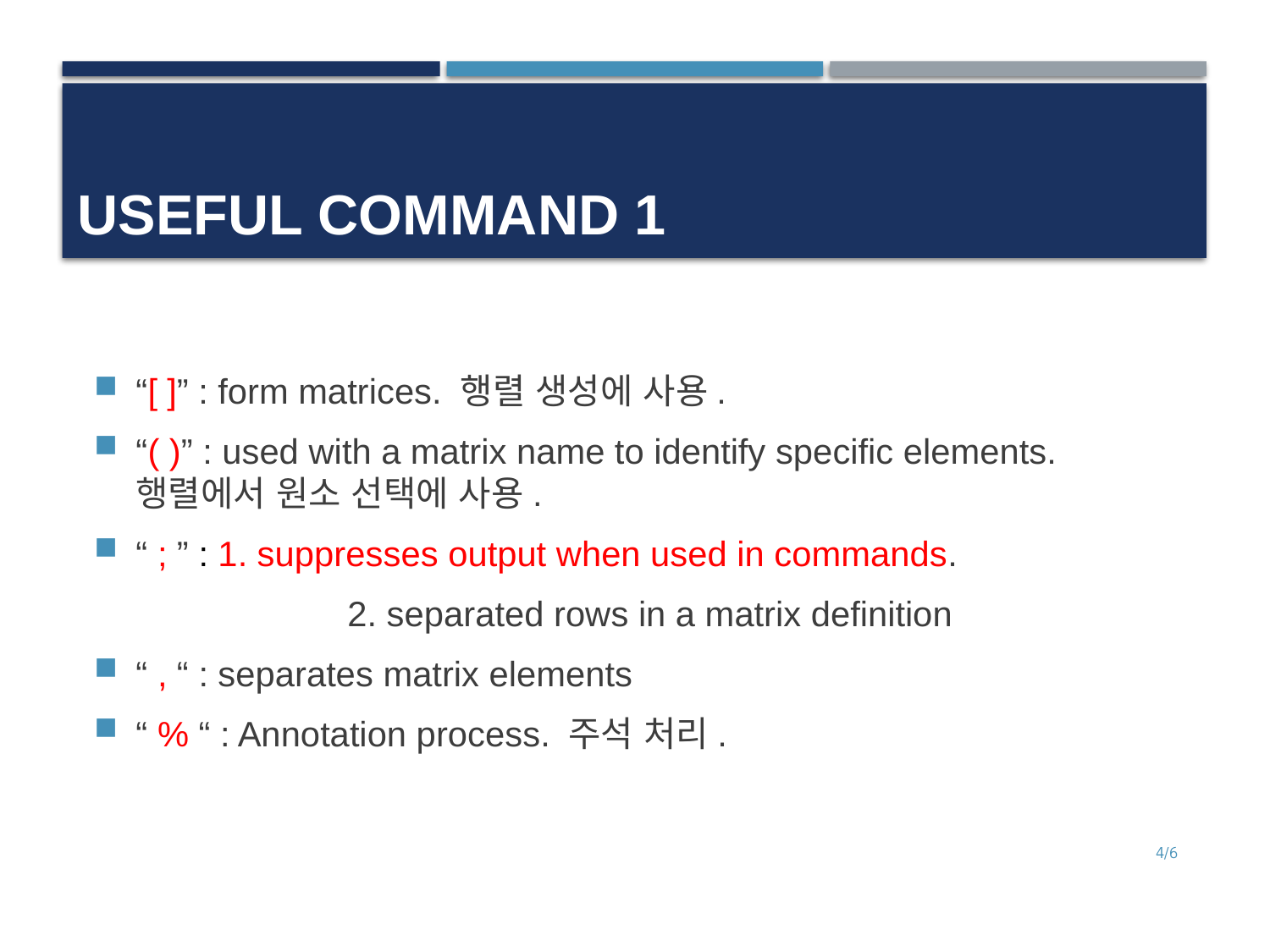

Useful command 1
“[ ]” : form matrices. 행렬 생성에 사용.
“( )” : used with a matrix name to identify specific elements. 행렬에서 원소 선택에 사용.
“ ; ” : 1. suppresses output when used in commands.
		2. separated rows in a matrix definition
“ , “ : separates matrix elements
“ % “ : Annotation process. 주석 처리.
4/6